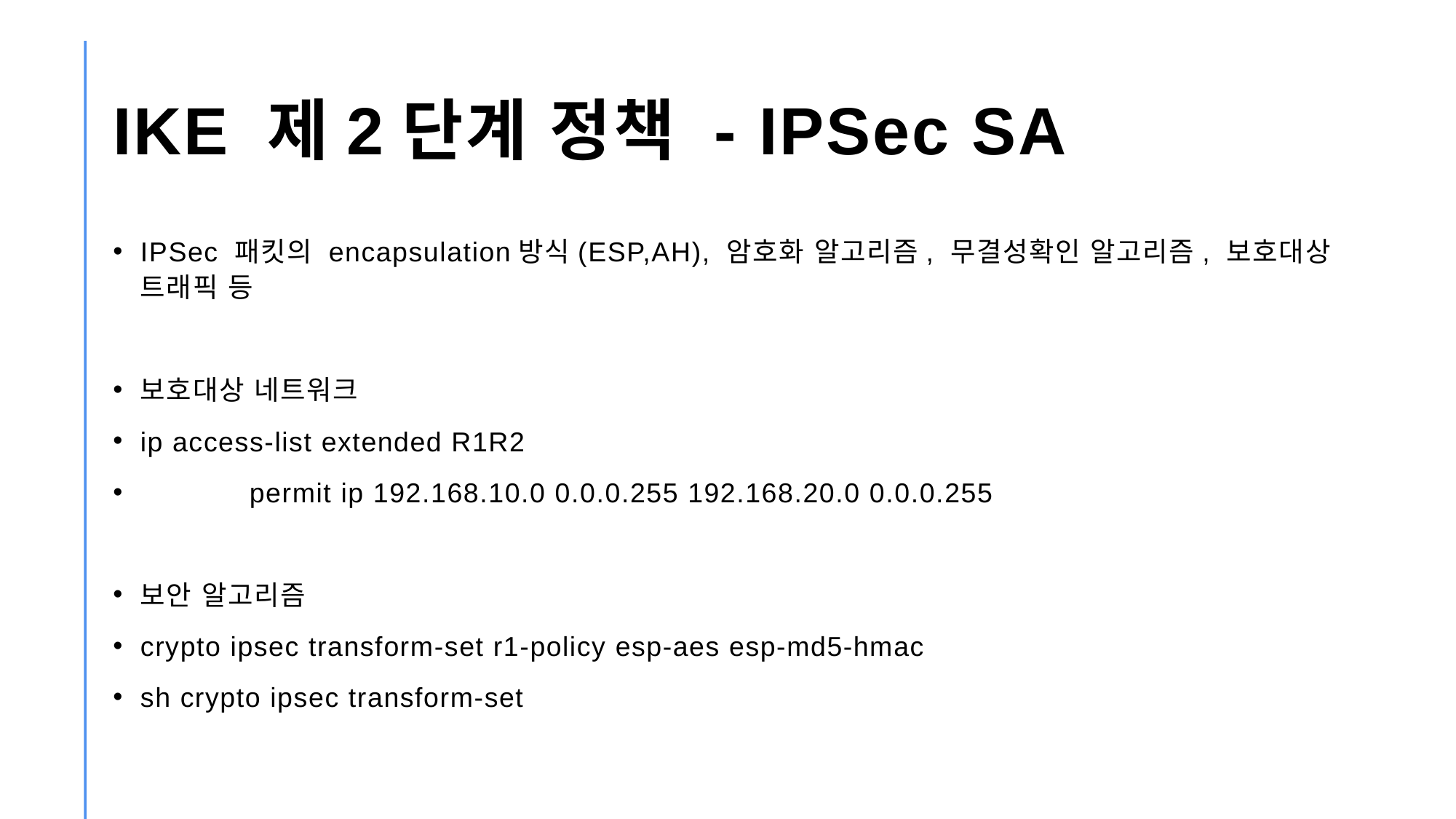

# IKE 제2단계 정책 - IPSec SA
IPSec 패킷의 encapsulation방식(ESP,AH), 암호화 알고리즘, 무결성확인 알고리즘, 보호대상 트래픽 등

보호대상 네트워크
ip access-list extended R1R2
	permit ip 192.168.10.0 0.0.0.255 192.168.20.0 0.0.0.255

보안 알고리즘
crypto ipsec transform-set r1-policy esp-aes esp-md5-hmac
sh crypto ipsec transform-set